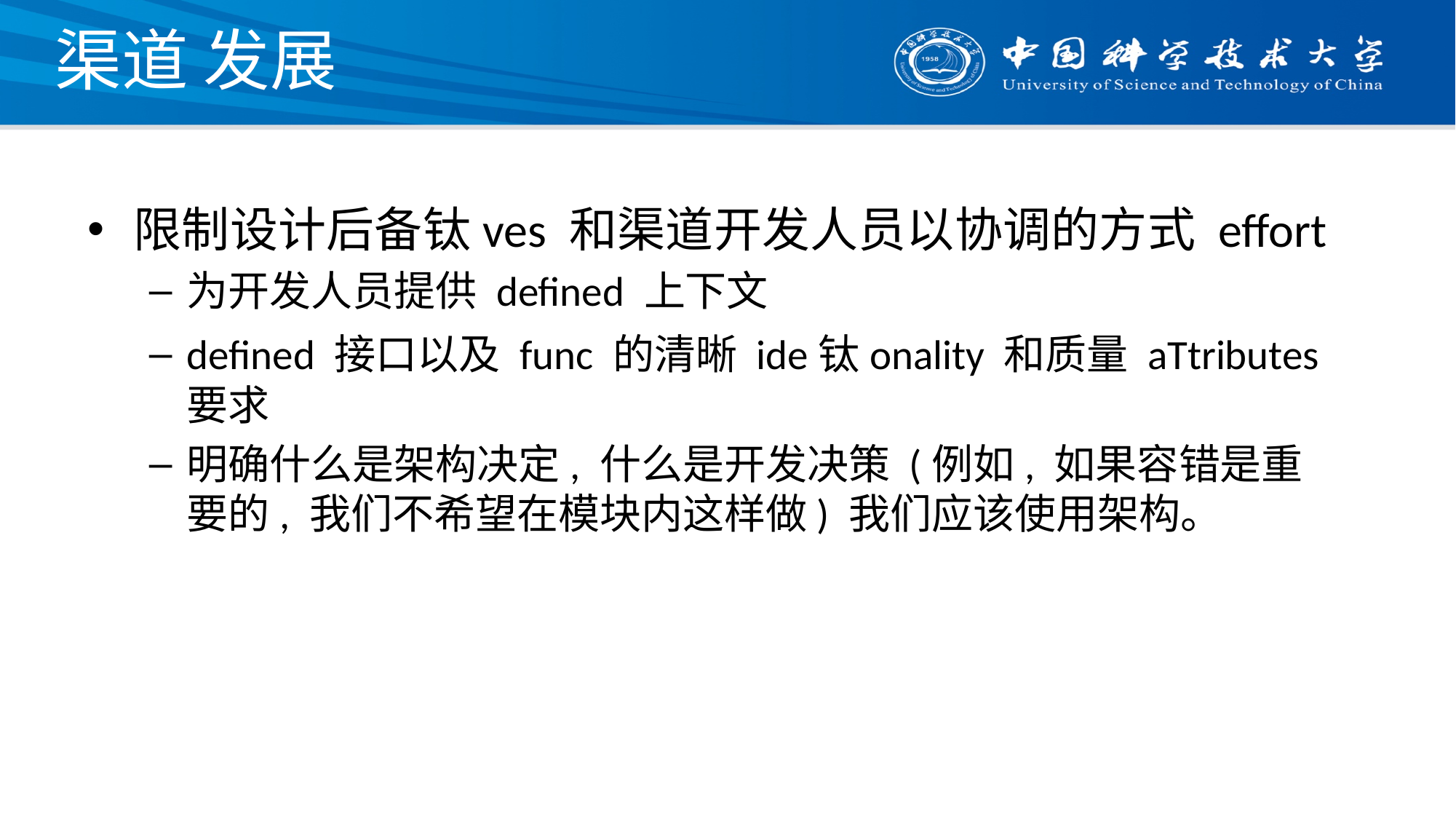

# 渠道 发展
限制设计后备钛ves 和渠道开发人员以协调的方式 eﬀort
为开发人员提供 deﬁned 上下文
deﬁned 接口以及 func 的清晰 ide钛onality 和质量 aTtributes 要求
明确什么是架构决定, 什么是开发决策 (例如, 如果容错是重要的, 我们不希望在模块内这样做) 我们应该使用架构。